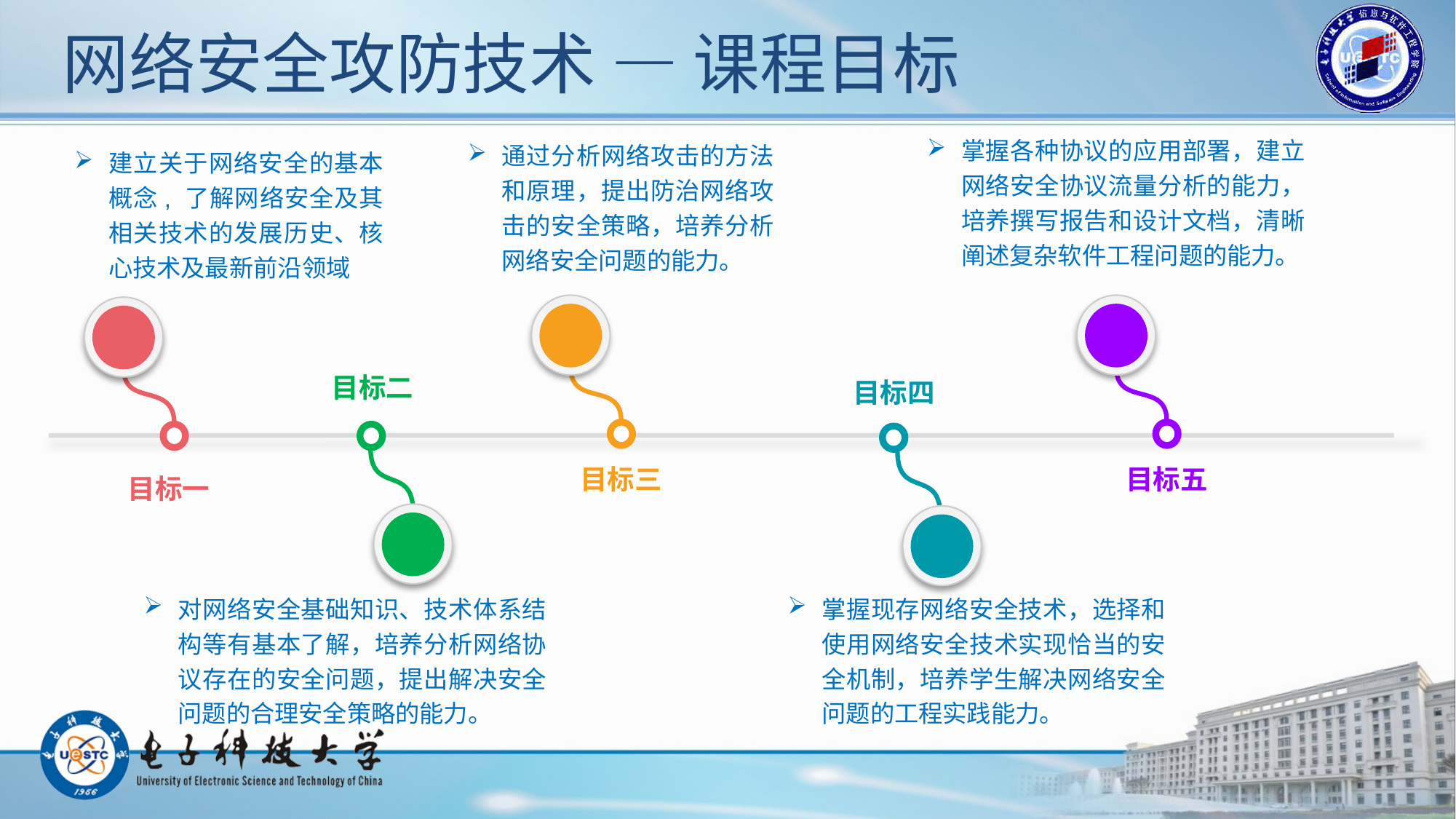

# 网络安全攻防技术 — 课程目标
通过分析网络攻击的方法和原理，提出防治网络攻击的安全策略，培养分析网络安全问题的能力。
掌握各种协议的应用部署，建立网络安全协议流量分析的能力，培养撰写报告和设计文档，清晰阐述复杂软件工程问题的能力。
建立关于网络安全的基本概念, 了解网络安全及其相关技术的发展历史、核心技术及最新前沿领域

目标二
目标四

目标三
目标五
目标一
对网络安全基础知识、技术体系结构等有基本了解，培养分析网络协议存在的安全问题，提出解决安全问题的合理安全策略的能力。
掌握现存网络安全技术，选择和使用网络安全技术实现恰当的安全机制，培养学生解决网络安全问题的工程实践能力。